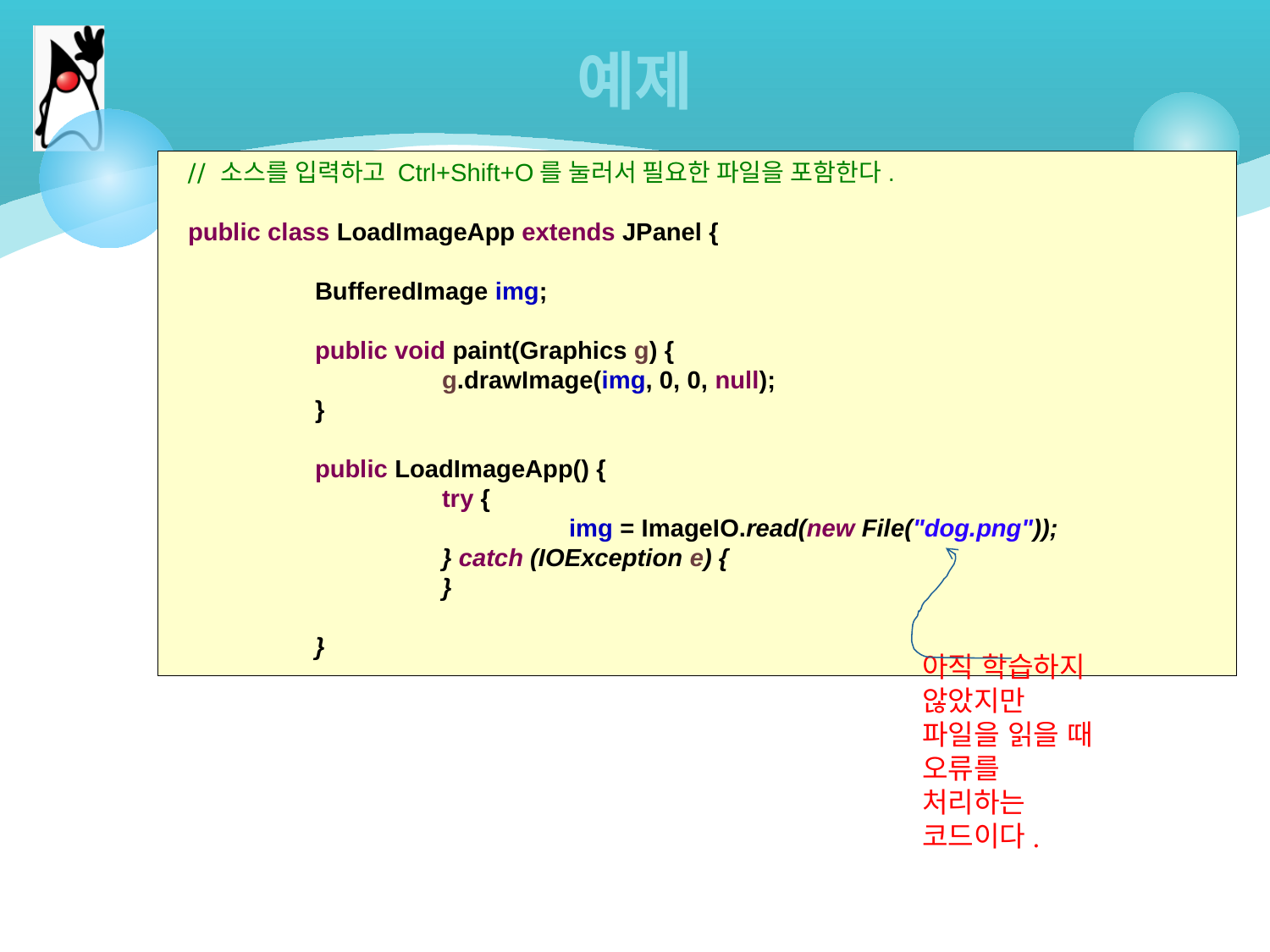

# 예제
// 소스를 입력하고 Ctrl+Shift+O를 눌러서 필요한 파일을 포함한다.

public class LoadImageApp extends JPanel {

	BufferedImage img;

	public void paint(Graphics g) {
		g.drawImage(img, 0, 0, null);
	}

	public LoadImageApp() {
		try {
			img = ImageIO.read(new File("dog.png"));
		} catch (IOException e) {
		}

	}

아직 학습하지 않았지만 파일을 읽을 때 오류를 처리하는 코드이다.